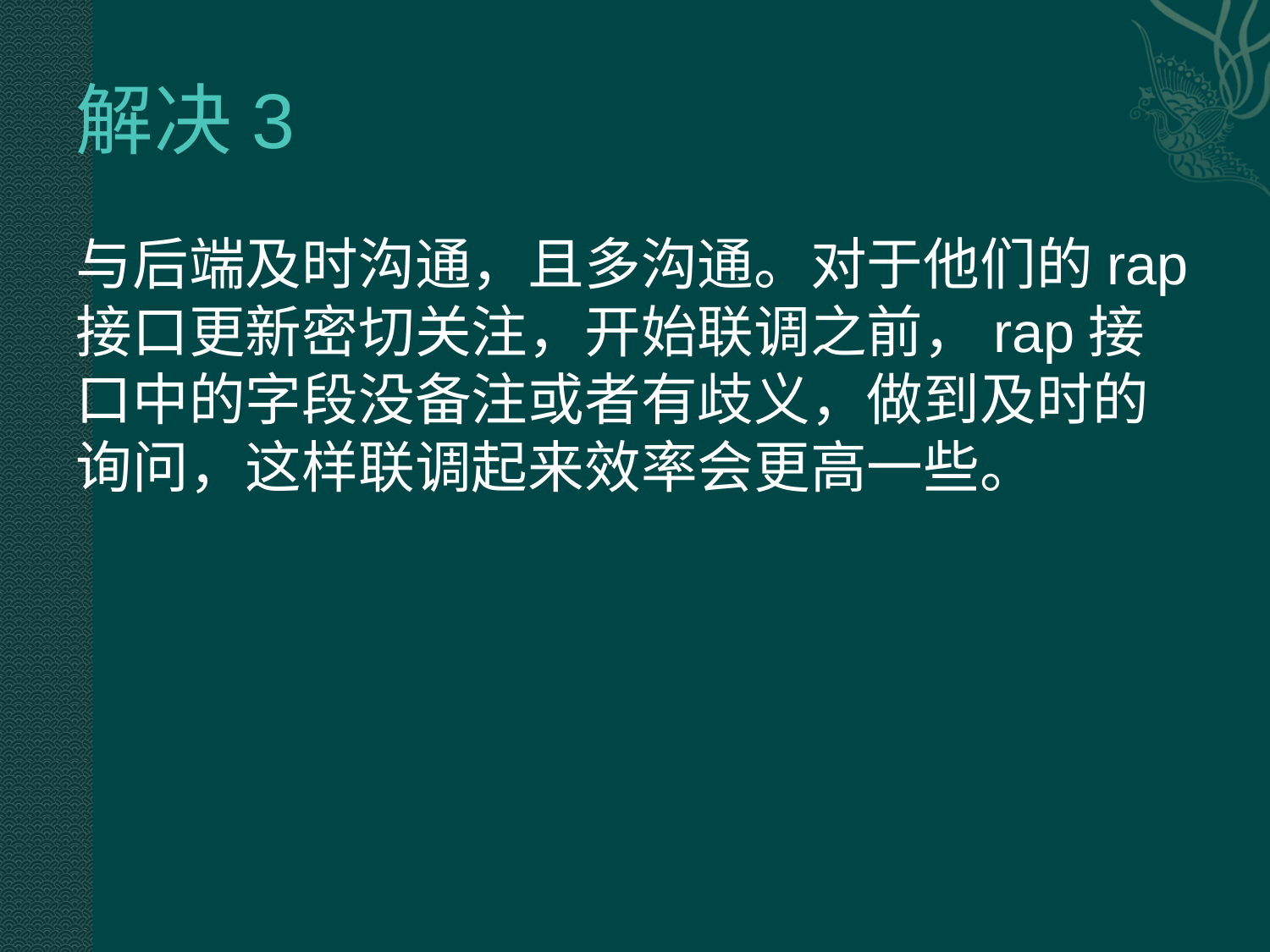

# 解决3
与后端及时沟通，且多沟通。对于他们的rap接口更新密切关注，开始联调之前，rap接口中的字段没备注或者有歧义，做到及时的询问，这样联调起来效率会更高一些。